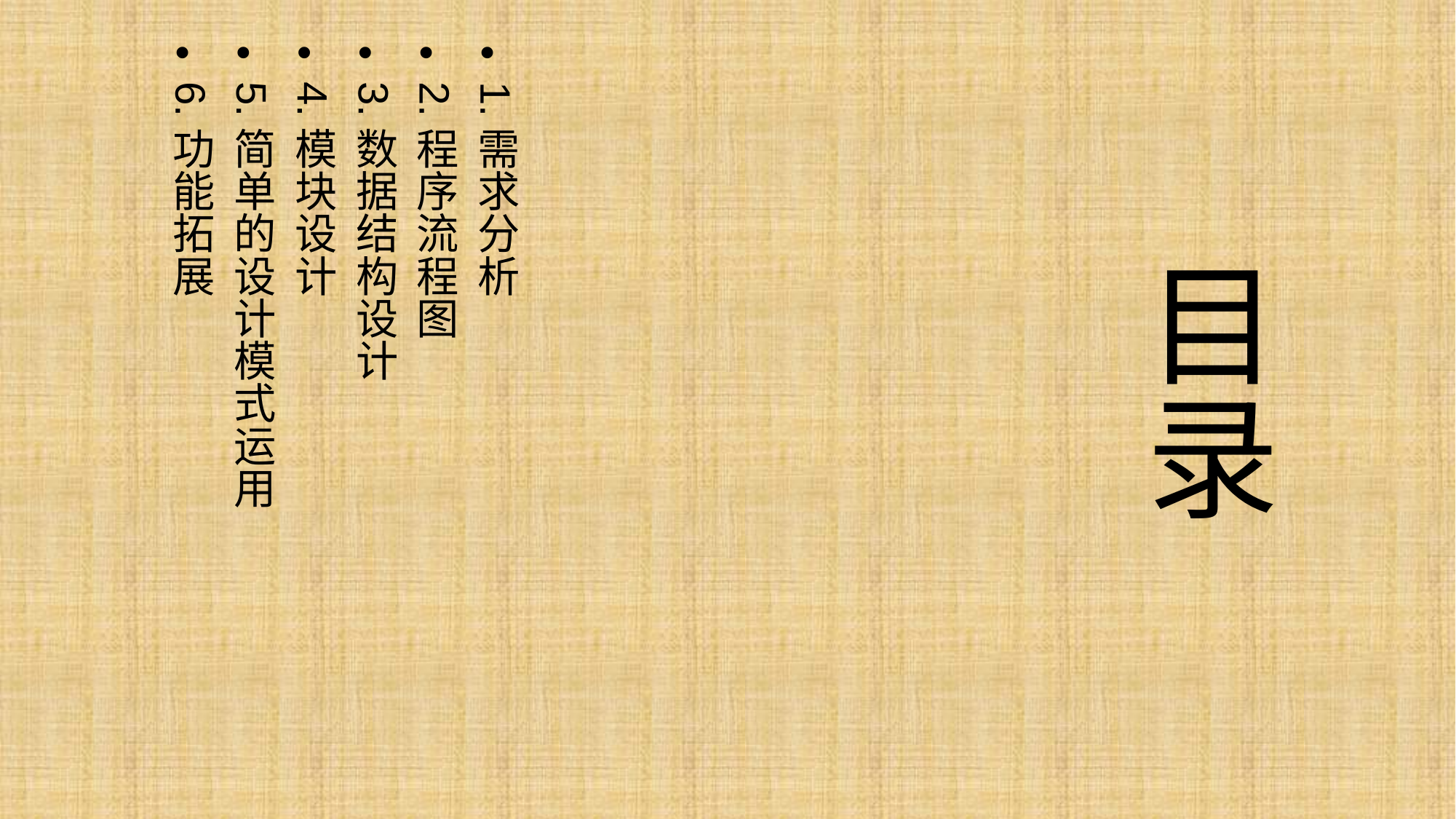

1.需求分析
2.程序流程图
3.数据结构设计
4.模块设计
5.简单的设计模式运用
6.功能拓展

# 目录